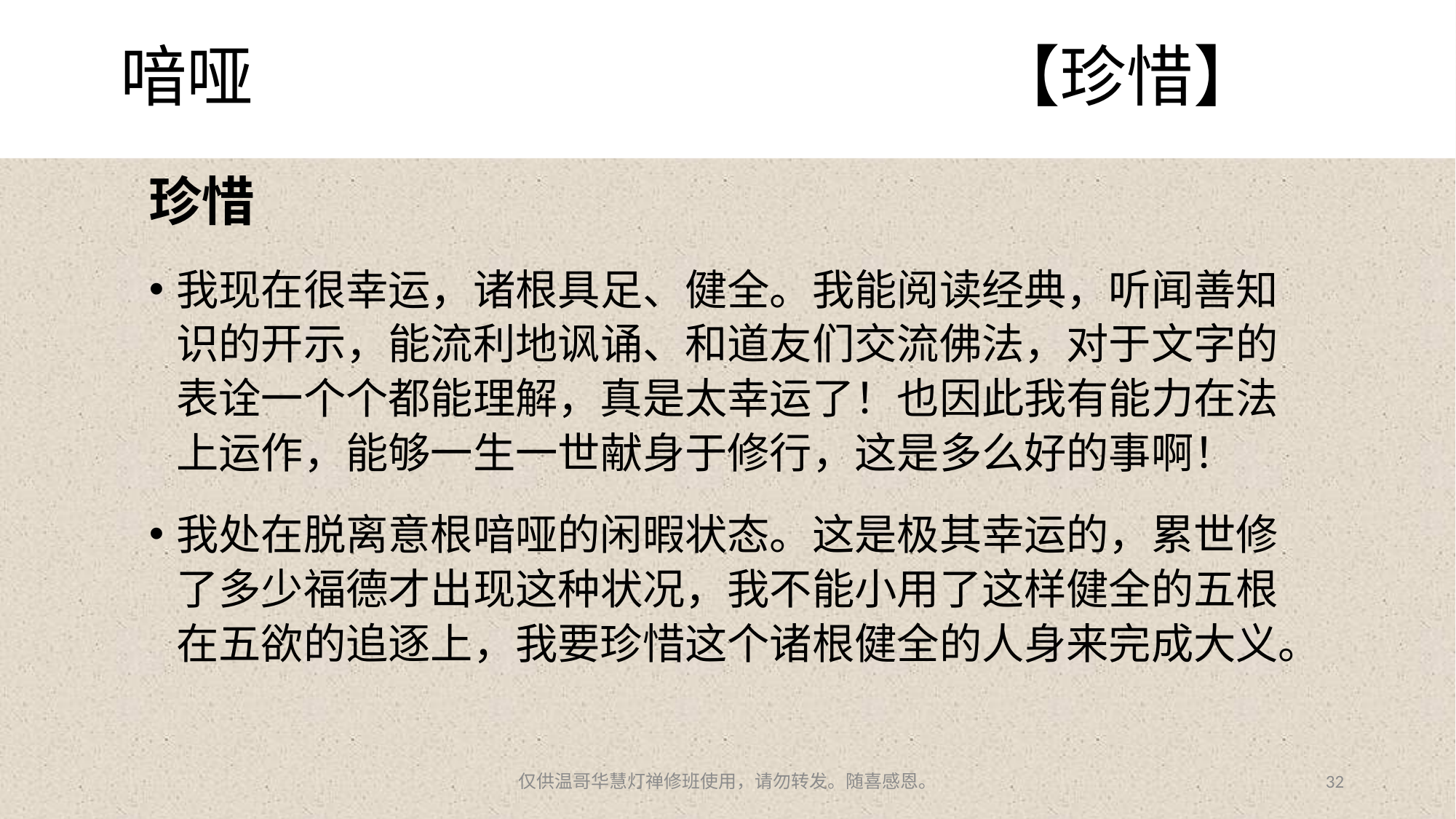

# 喑哑				 	 		【珍惜】
珍惜
我现在很幸运，诸根具足、健全。我能阅读经典，听闻善知识的开示，能流利地讽诵、和道友们交流佛法，对于文字的表诠一个个都能理解，真是太幸运了！也因此我有能力在法上运作，能够一生一世献身于修行，这是多么好的事啊！
我处在脱离意根喑哑的闲暇状态。这是极其幸运的，累世修了多少福德才出现这种状况，我不能小用了这样健全的五根在五欲的追逐上，我要珍惜这个诸根健全的人身来完成大义。
仅供温哥华慧灯禅修班使用，请勿转发。随喜感恩。
32